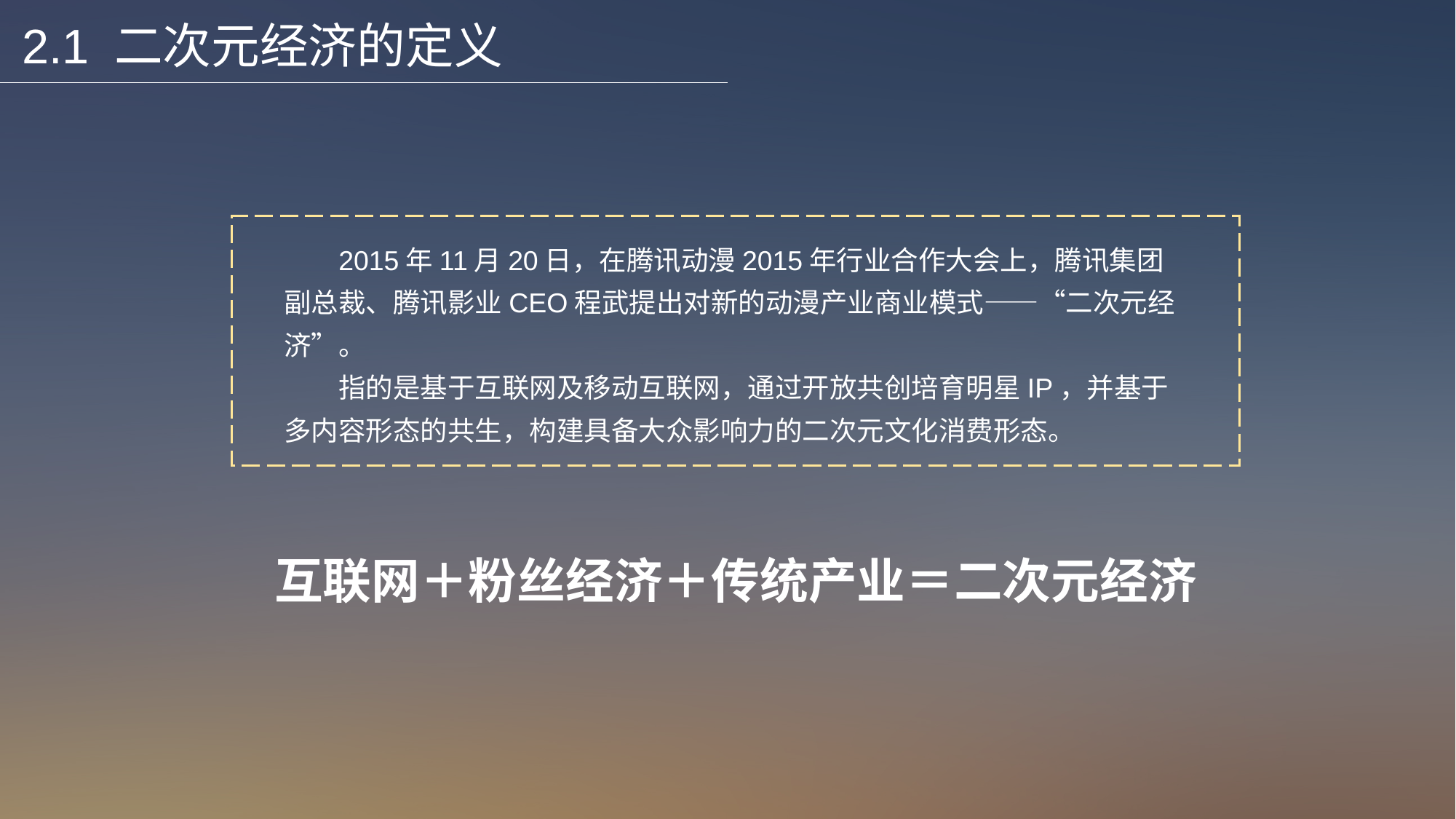

2.1 二次元经济的定义

2015年11月20日，在腾讯动漫2015年行业合作大会上，腾讯集团副总裁、腾讯影业CEO程武提出对新的动漫产业商业模式——“二次元经济”。
指的是基于互联网及移动互联网，通过开放共创培育明星IP，并基于多内容形态的共生，构建具备大众影响力的二次元文化消费形态。
互联网＋粉丝经济＋传统产业＝二次元经济